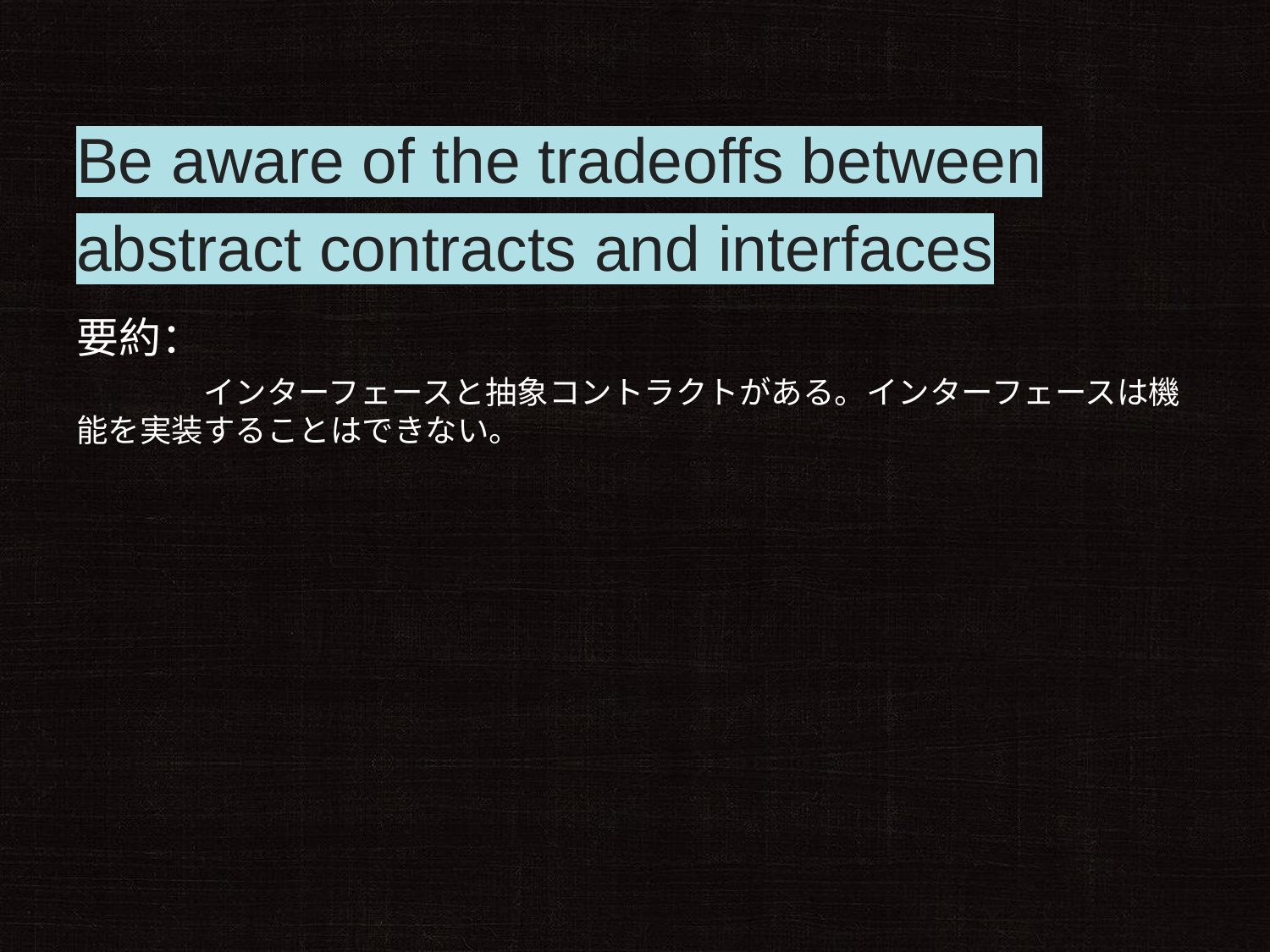

# Be aware of the tradeoffs between abstract contracts and interfaces
要約：
	インターフェースと抽象コントラクトがある。インターフェースは機能を実装することはできない。